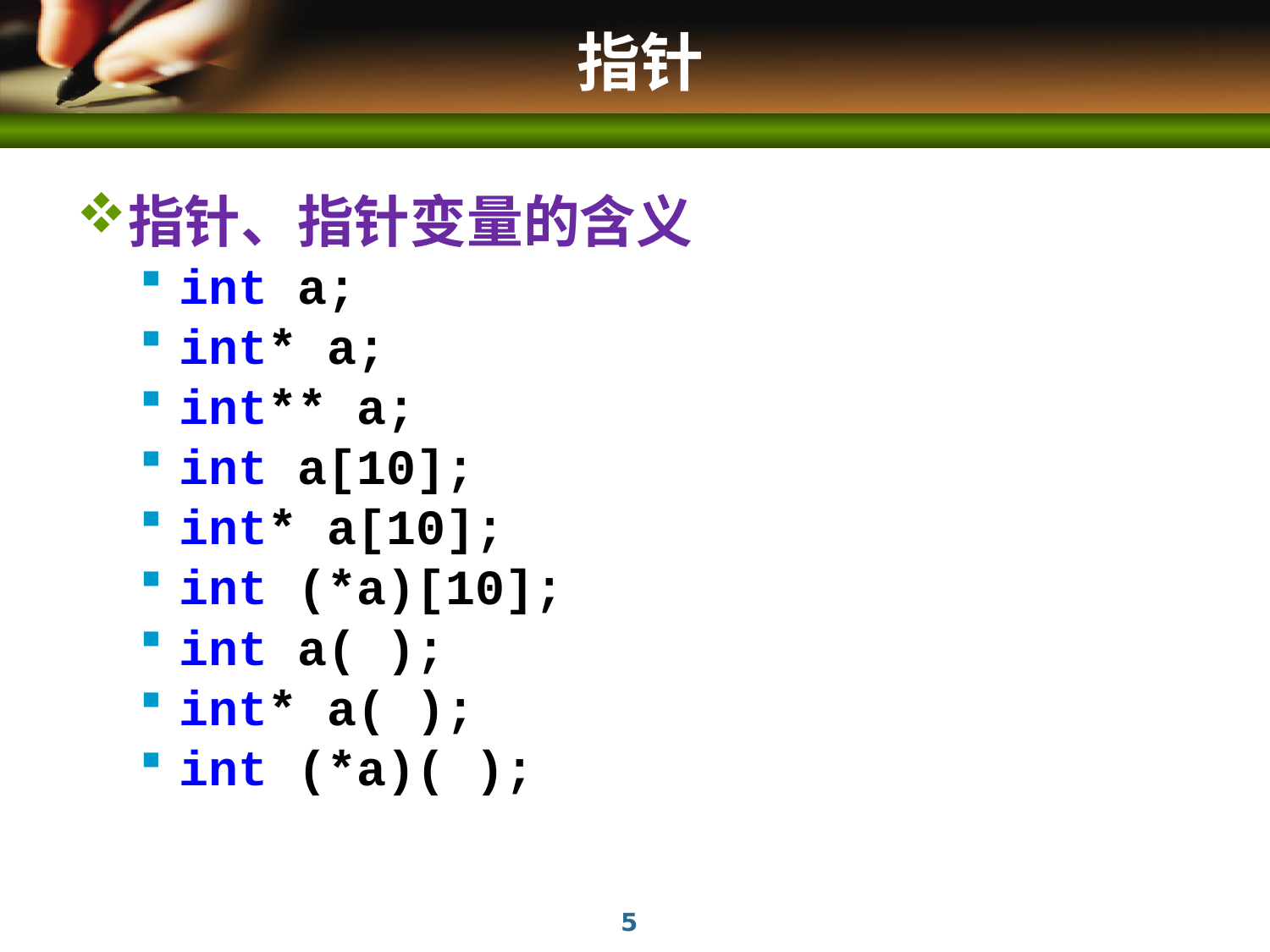

# 指针
指针、指针变量的含义
int a;
int* a;
int** a;
int a[10];
int* a[10];
int (*a)[10];
int a( );
int* a( );
int (*a)( );
5